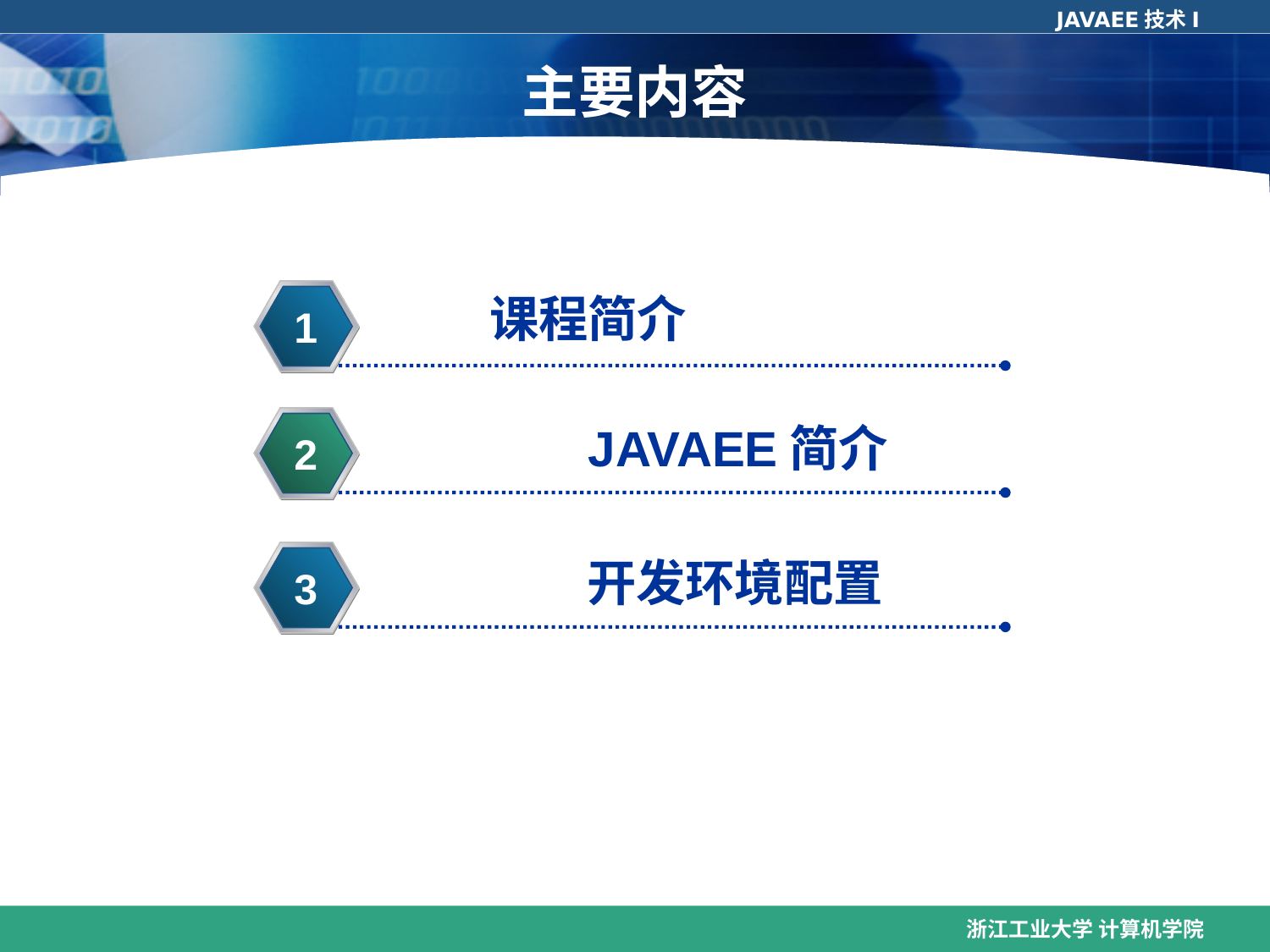

# 主要内容

课程简介
1

JAVAEE简介
2

开发环境配置
3